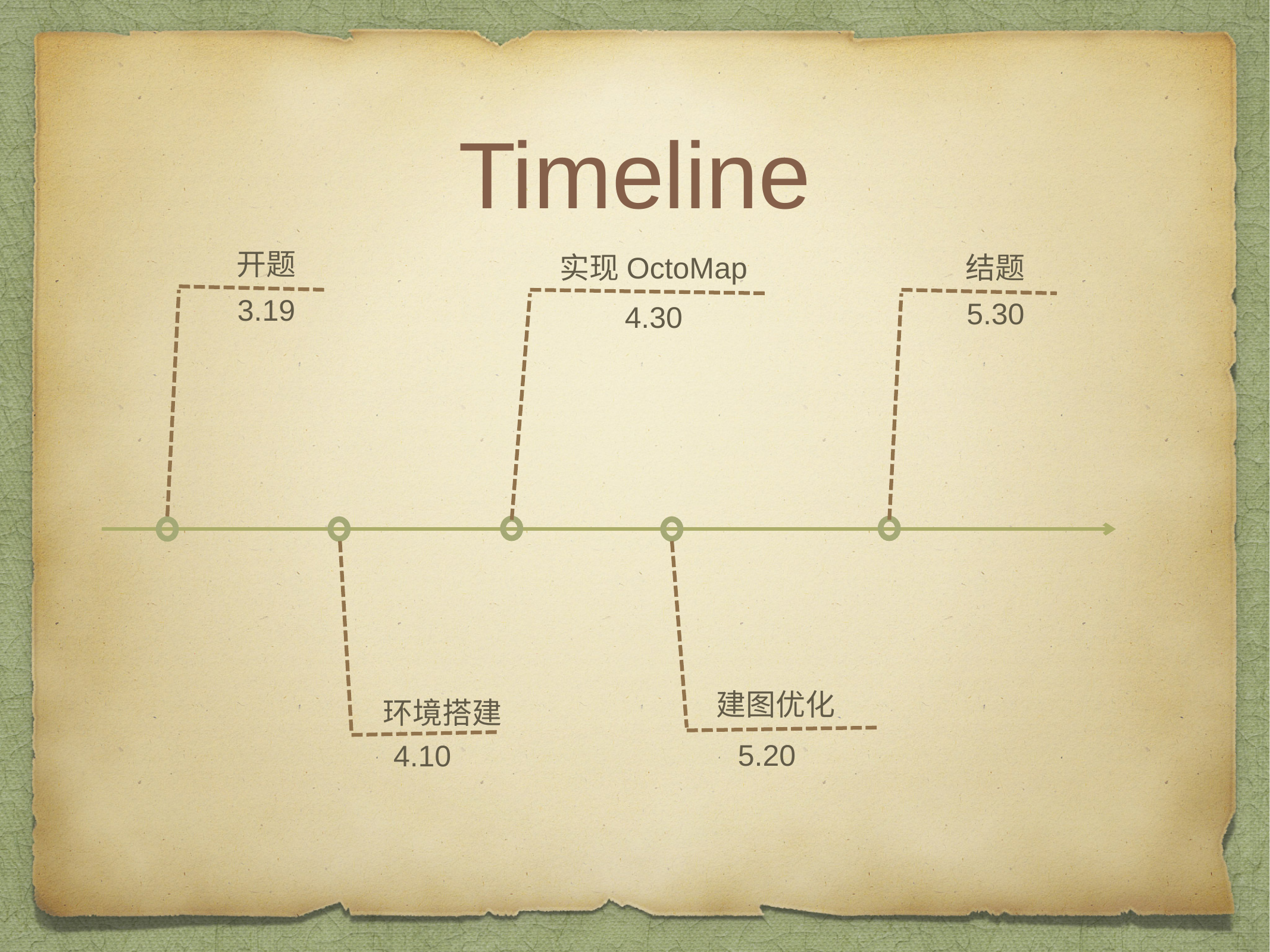

# Timeline
开题
实现OctoMap
结题
5.30
3.19
4.30

建图优化
5.20
环境搭建
4.10